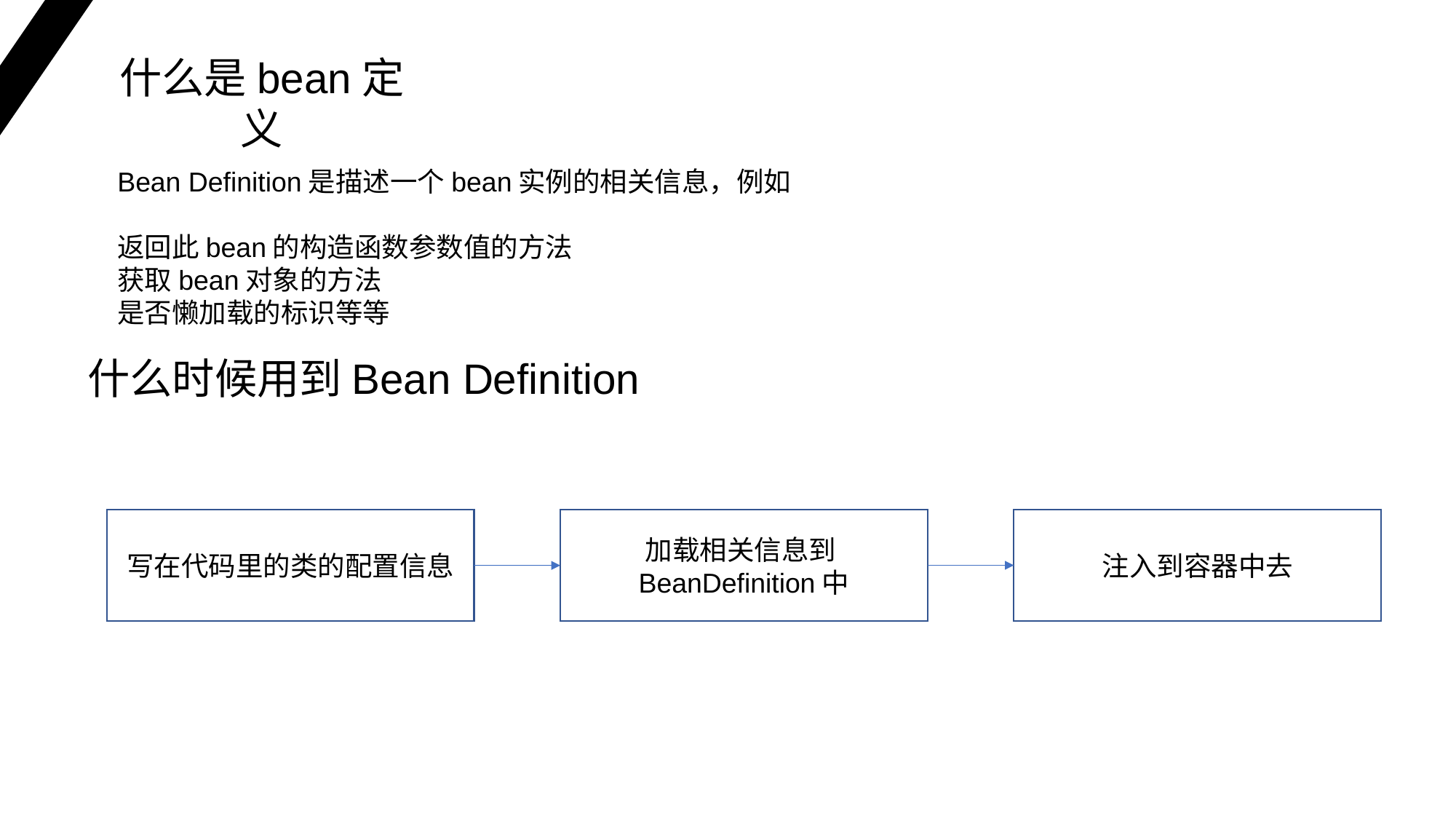

什么是bean定义
Bean Definition是描述一个bean实例的相关信息，例如
返回此bean的构造函数参数值的方法
获取bean对象的方法
是否懒加载的标识等等
什么时候用到Bean Definition
加载相关信息到BeanDefinition中
注入到容器中去
写在代码里的类的配置信息